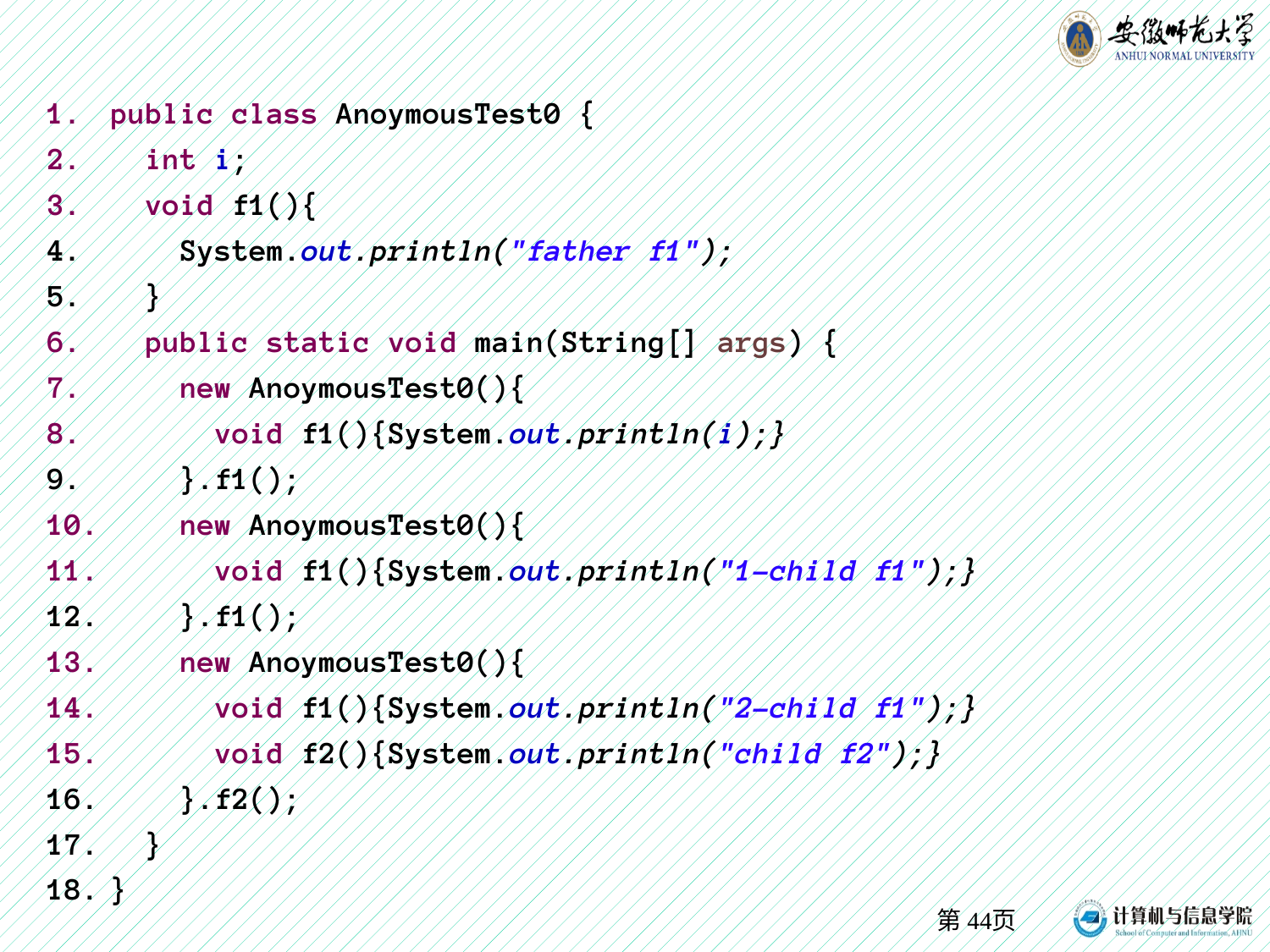

public class AnoymousTest0 {
  int i;
  void f1(){
    System.out.println("father f1");
  }
  public static void main(String[] args) {
    new AnoymousTest0(){
      void f1(){System.out.println(i);}
    }.f1();
    new AnoymousTest0(){
      void f1(){System.out.println("1-child f1");}
    }.f1();
    new AnoymousTest0(){
      void f1(){System.out.println("2-child f1");}
      void f2(){System.out.println("child f2");}
    }.f2();
  }
}
第44页